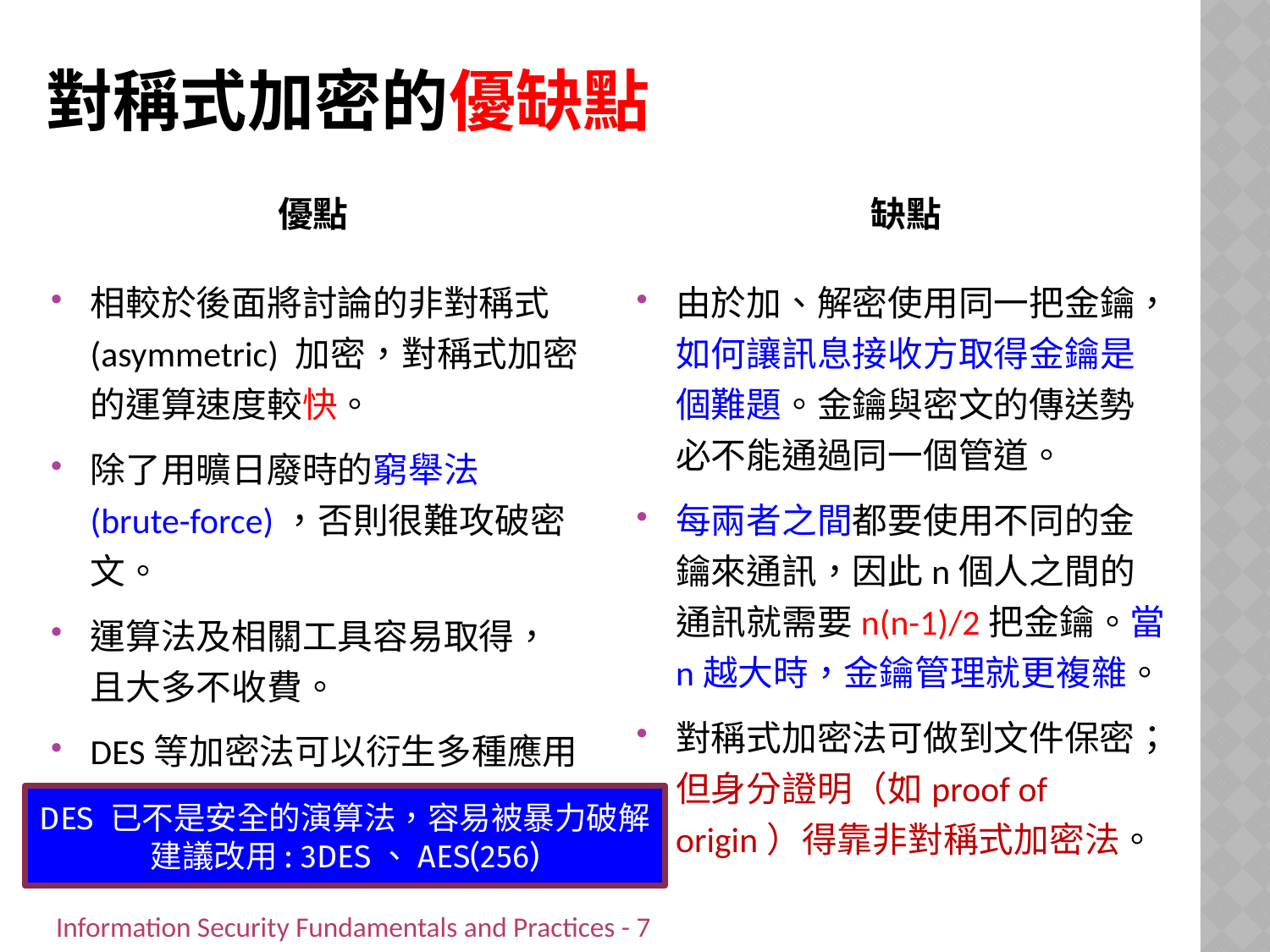

# 對稱式加密的優缺點
優點
缺點
相較於後面將討論的非對稱式(asymmetric) 加密，對稱式加密的運算速度較快。
除了用曠日廢時的窮舉法(brute-force)，否則很難攻破密文。
運算法及相關工具容易取得，且大多不收費。
DES等加密法可以衍生多種應用模式，對較長的原文加密。
由於加、解密使用同一把金鑰，如何讓訊息接收方取得金鑰是個難題。金鑰與密文的傳送勢必不能通過同一個管道。
每兩者之間都要使用不同的金鑰來通訊，因此n個人之間的通訊就需要n(n-1)/2把金鑰。當n越大時，金鑰管理就更複雜。
對稱式加密法可做到文件保密；但身分證明（如proof of origin）得靠非對稱式加密法。
DES 已不是安全的演算法，容易被暴力破解建議改用: 3DES、AES(256)